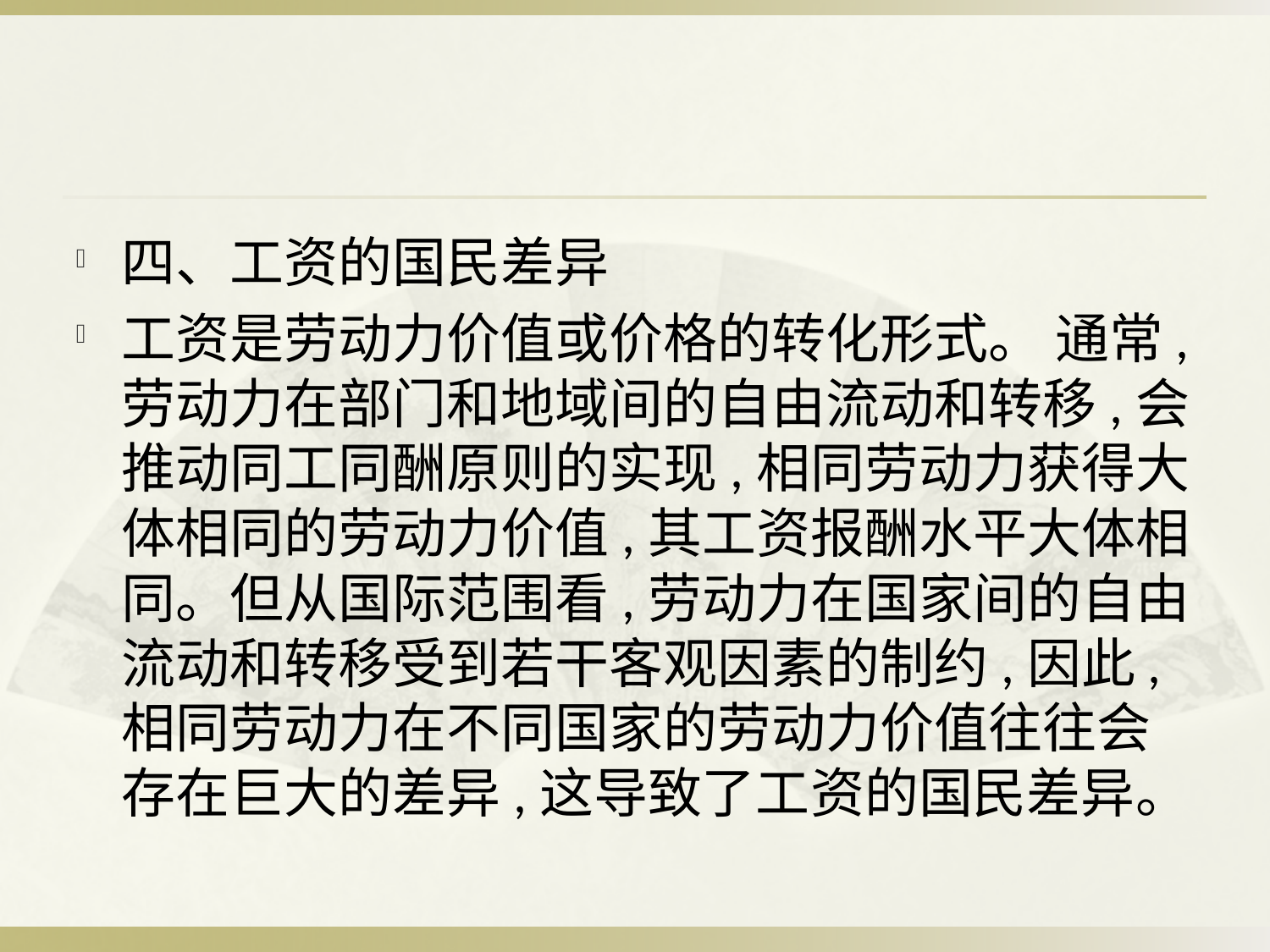

#
四、工资的国民差异
工资是劳动力价值或价格的转化形式。 通常,劳动力在部门和地域间的自由流动和转移,会推动同工同酬原则的实现,相同劳动力获得大体相同的劳动力价值,其工资报酬水平大体相同。但从国际范围看,劳动力在国家间的自由流动和转移受到若干客观因素的制约,因此,相同劳动力在不同国家的劳动力价值往往会存在巨大的差异,这导致了工资的国民差异。